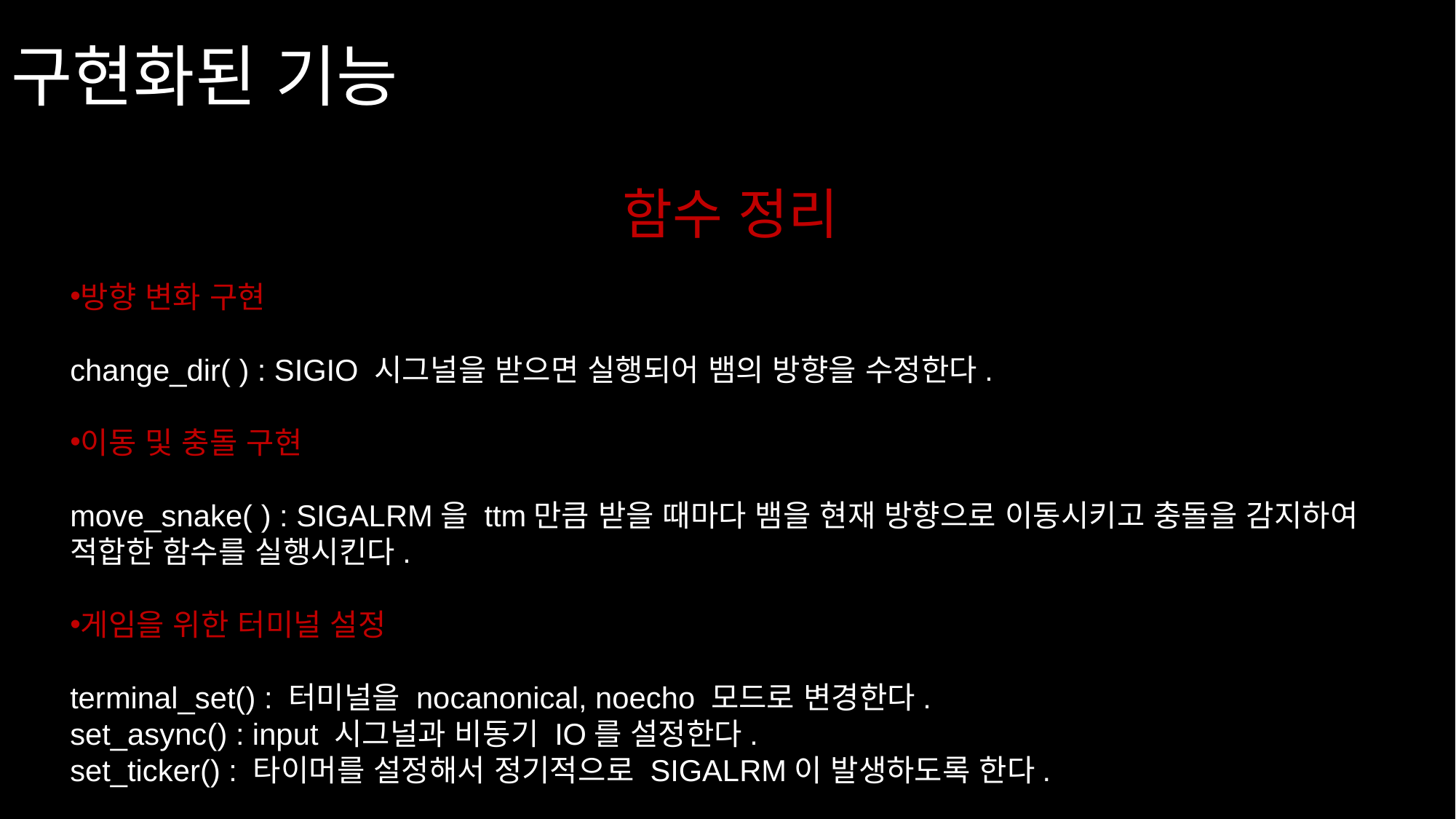

# 구현화된 기능
함수 정리

방향 변화 구현

change_dir( ) : SIGIO 시그널을 받으면 실행되어 뱀의 방향을 수정한다.

이동 및 충돌 구현

move_snake( ) : SIGALRM을 ttm만큼 받을 때마다 뱀을 현재 방향으로 이동시키고 충돌을 감지하여 적합한 함수를 실행시킨다.

게임을 위한 터미널 설정

terminal_set() : 터미널을 nocanonical, noecho 모드로 변경한다.
set_async() : input 시그널과 비동기 IO를 설정한다.
set_ticker() : 타이머를 설정해서 정기적으로 SIGALRM이 발생하도록 한다.